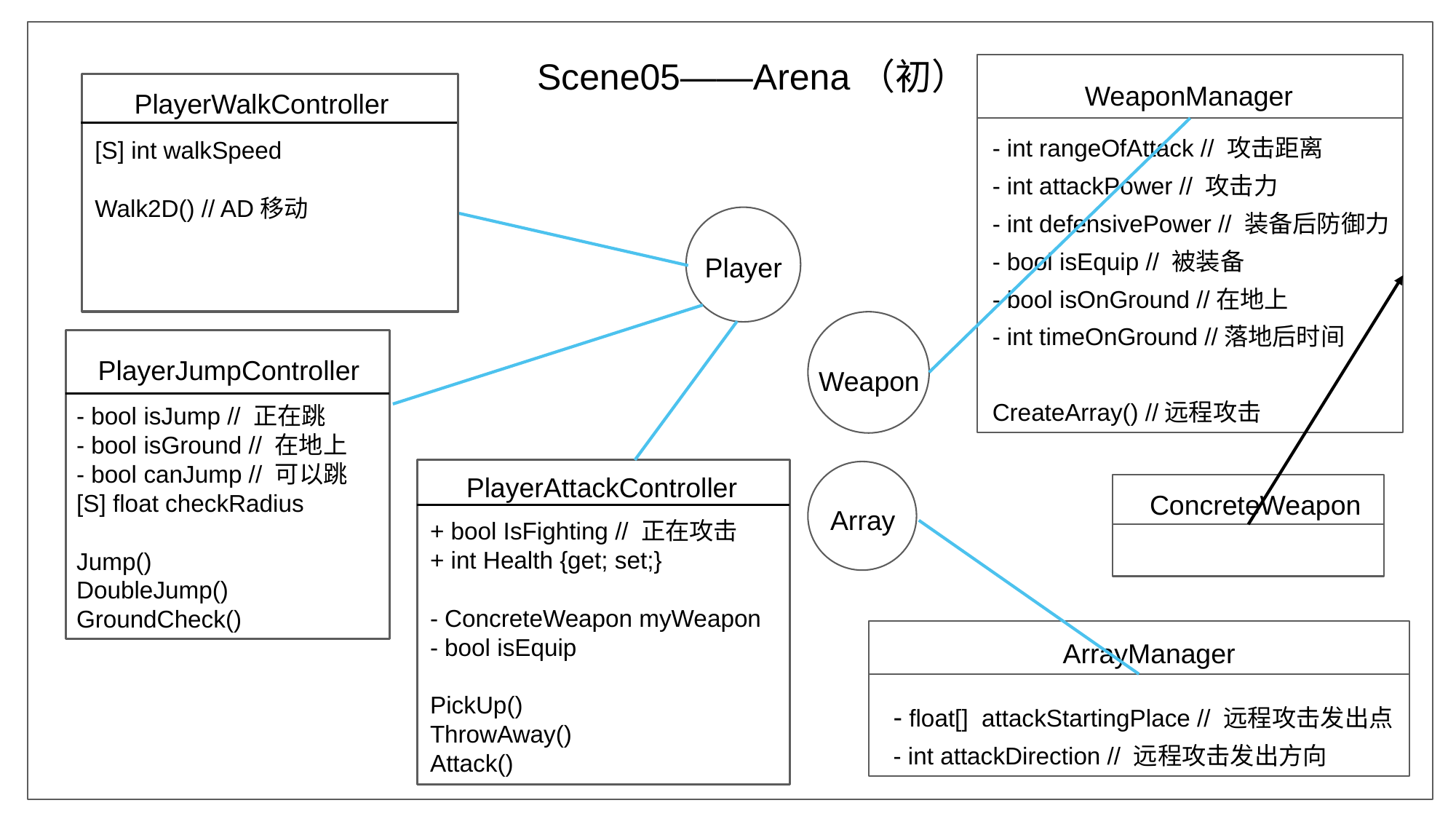

Scene05——Arena（初）

WeaponManager

PlayerWalkController
[S] int walkSpeed

Walk2D() // AD移动
- int rangeOfAttack // 攻击距离
- int attackPower // 攻击力
- int defensivePower // 装备后防御力
- bool isEquip // 被装备
- bool isOnGround //在地上
- int timeOnGround //落地后时间

CreateArray() //远程攻击

Player

Weapon

PlayerJumpController
- bool isJump // 正在跳
- bool isGround // 在地上
- bool canJump // 可以跳
[S] float checkRadius

Jump()
DoubleJump()
GroundCheck()

PlayerAttackController
+ bool IsFighting // 正在攻击
+ int Health {get; set;}

- ConcreteWeapon myWeapon
- bool isEquip

PickUp()
ThrowAway()
Attack()

Array
ConcreteWeapon

ArrayManager
- float[]  attackStartingPlace // 远程攻击发出点
- int attackDirection // 远程攻击发出方向